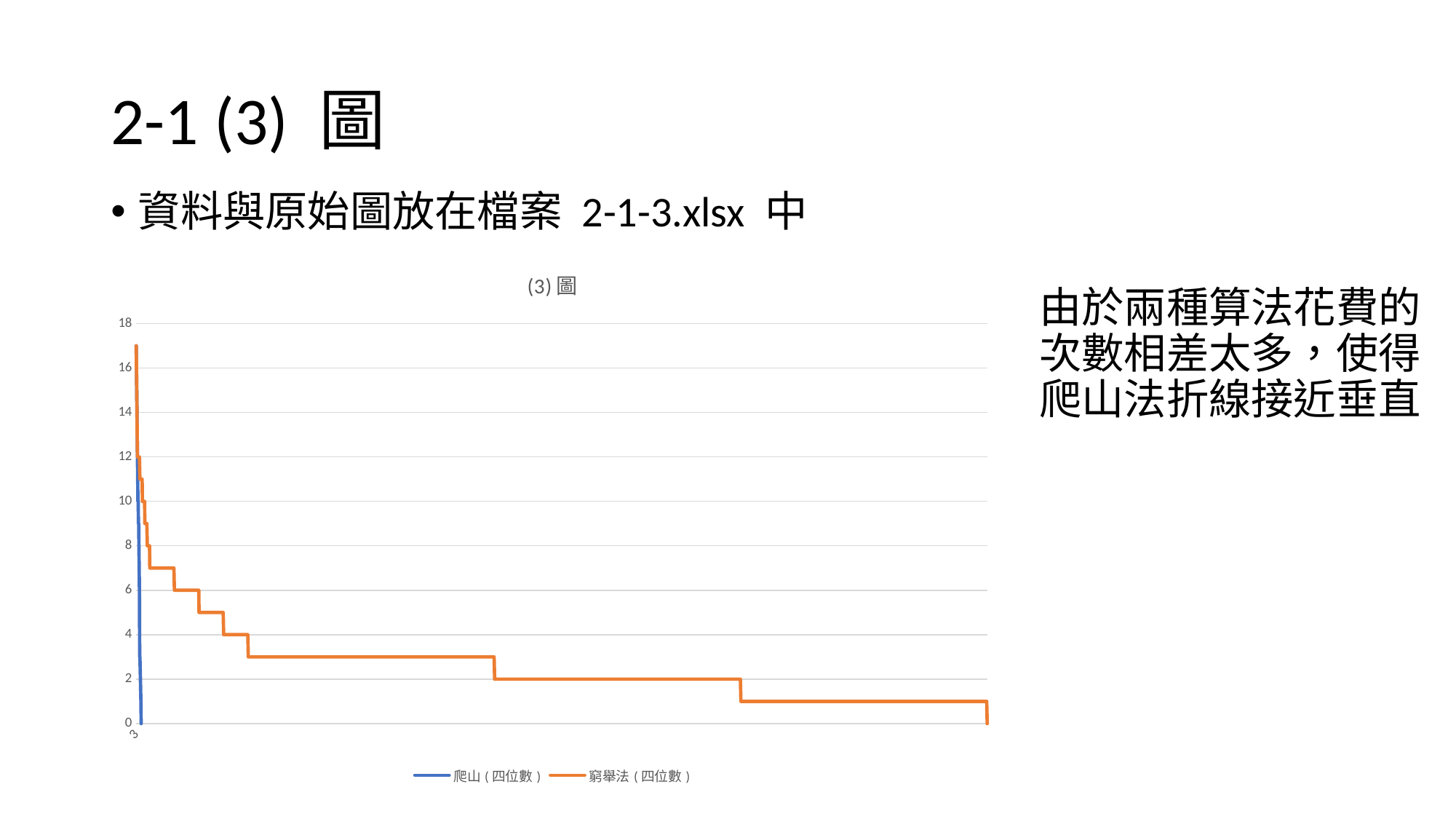

# 2-1 (3) 圖
資料與原始圖放在檔案 2-1-3.xlsx 中

### Chart: (3)圖

| Category | 爬山(四位數) | 窮舉法(四位數) |
|---|---|---|
由於兩種算法花費的次數相差太多，使得爬山法折線接近垂直